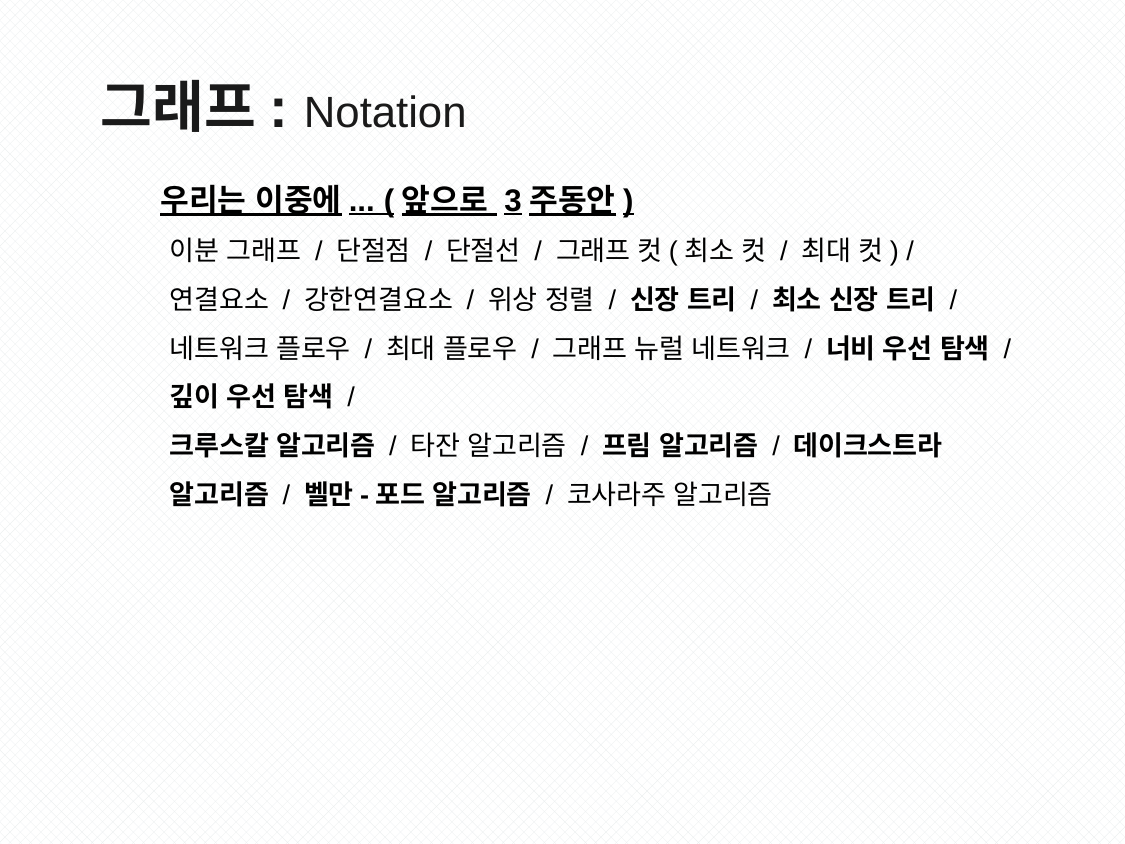

그래프: Notation
우리는 이중에... (앞으로 3주동안)
이분 그래프 / 단절점 / 단절선 / 그래프 컷(최소 컷 / 최대 컷) / 연결요소 / 강한연결요소 / 위상 정렬 / 신장 트리 / 최소 신장 트리 / 네트워크 플로우 / 최대 플로우 / 그래프 뉴럴 네트워크 / 너비 우선 탐색 / 깊이 우선 탐색 /
크루스칼 알고리즘 / 타잔 알고리즘 / 프림 알고리즘 / 데이크스트라 알고리즘 / 벨만-포드 알고리즘 / 코사라주 알고리즘